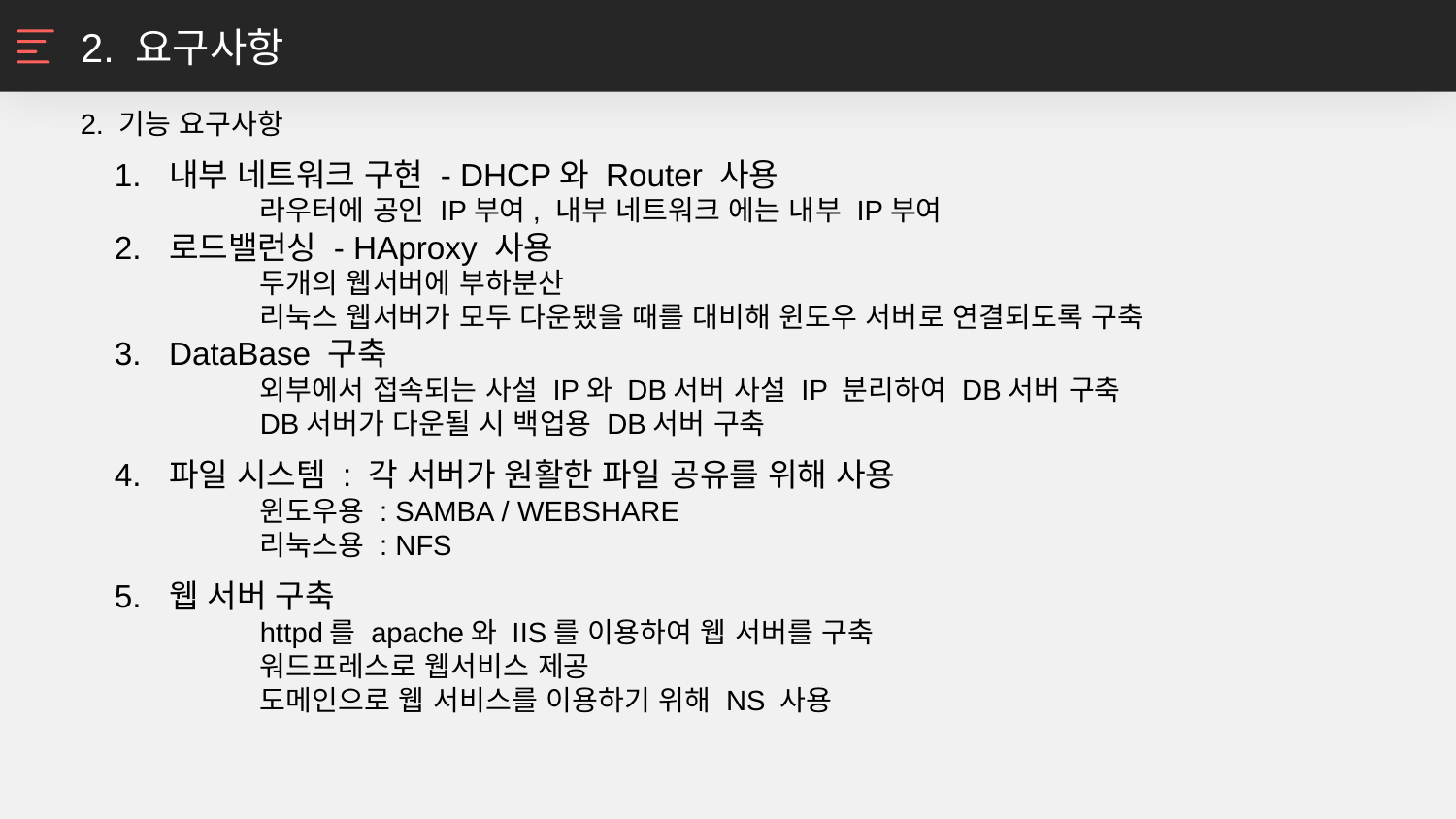

2. 요구사항

2. 기능 요구사항
내부 네트워크 구현 - DHCP와 Router 사용
	라우터에 공인 IP부여, 내부 네트워크 에는 내부 IP부여
로드밸런싱 - HAproxy 사용
	두개의 웹서버에 부하분산
	리눅스 웹서버가 모두 다운됐을 때를 대비해 윈도우 서버로 연결되도록 구축
DataBase 구축
	외부에서 접속되는 사설 IP와 DB서버 사설 IP 분리하여 DB서버 구축
	DB서버가 다운될 시 백업용 DB서버 구축

파일 시스템 : 각 서버가 원활한 파일 공유를 위해 사용
	윈도우용 : SAMBA / WEBSHARE
	리눅스용 : NFS

웹 서버 구축
	httpd를 apache와 IIS를 이용하여 웹 서버를 구축
	워드프레스로 웹서비스 제공
	도메인으로 웹 서비스를 이용하기 위해 NS 사용